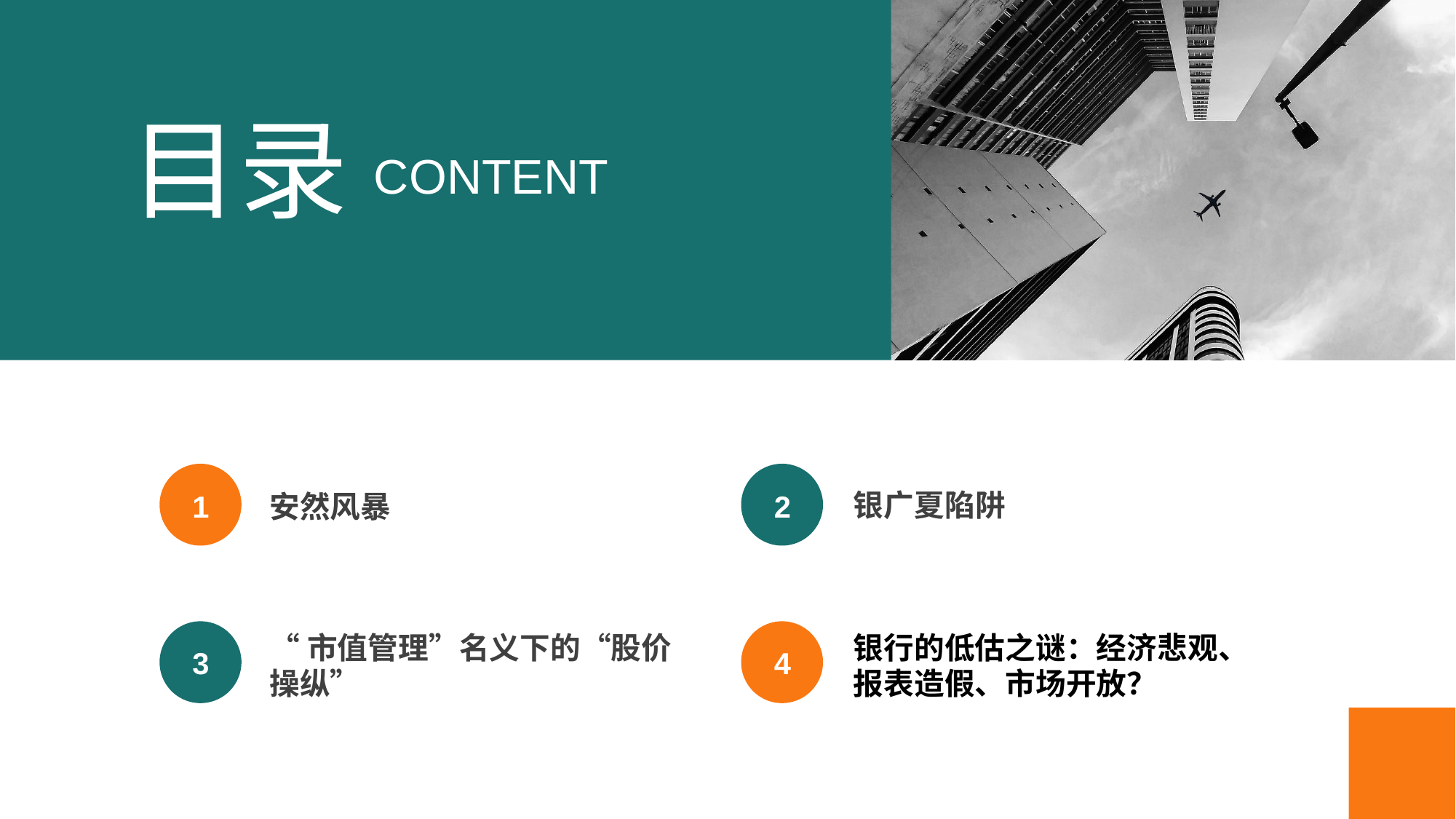

目录
CONTENT

银广夏陷阱
1
2
安然风暴

“市值管理”名义下的“股价操纵”
银行的低估之谜：经济悲观、报表造假、市场开放？
3
4